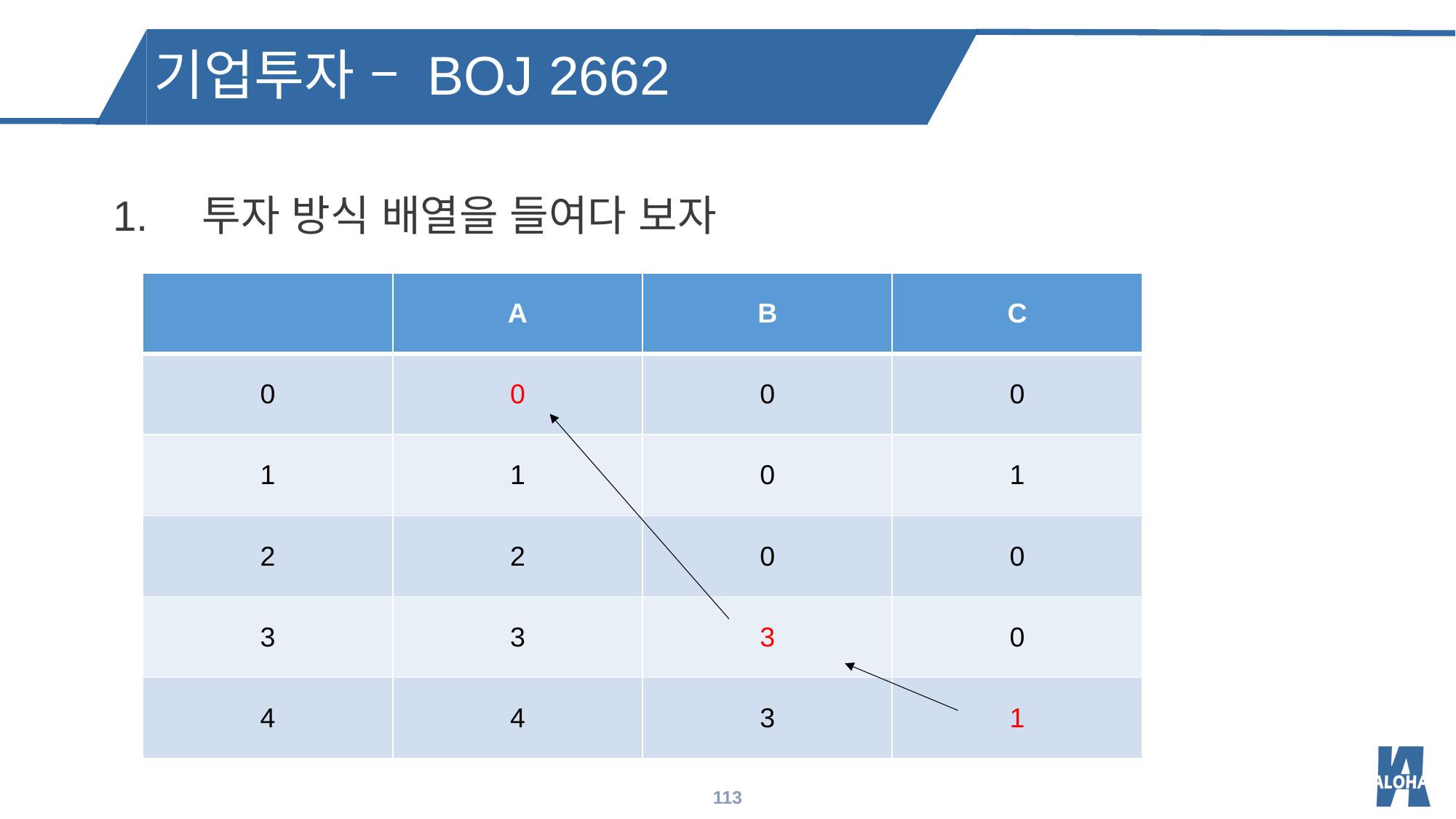

기업투자 – BOJ 2662
투자 방식 배열을 들여다 보자

|  | A | B | C |
| --- | --- | --- | --- |
| 0 | 0 | 0 | 0 |
| 1 | 1 | 0 | 1 |
| 2 | 2 | 0 | 0 |
| 3 | 3 | 3 | 0 |
| 4 | 4 | 3 | 1 |
113